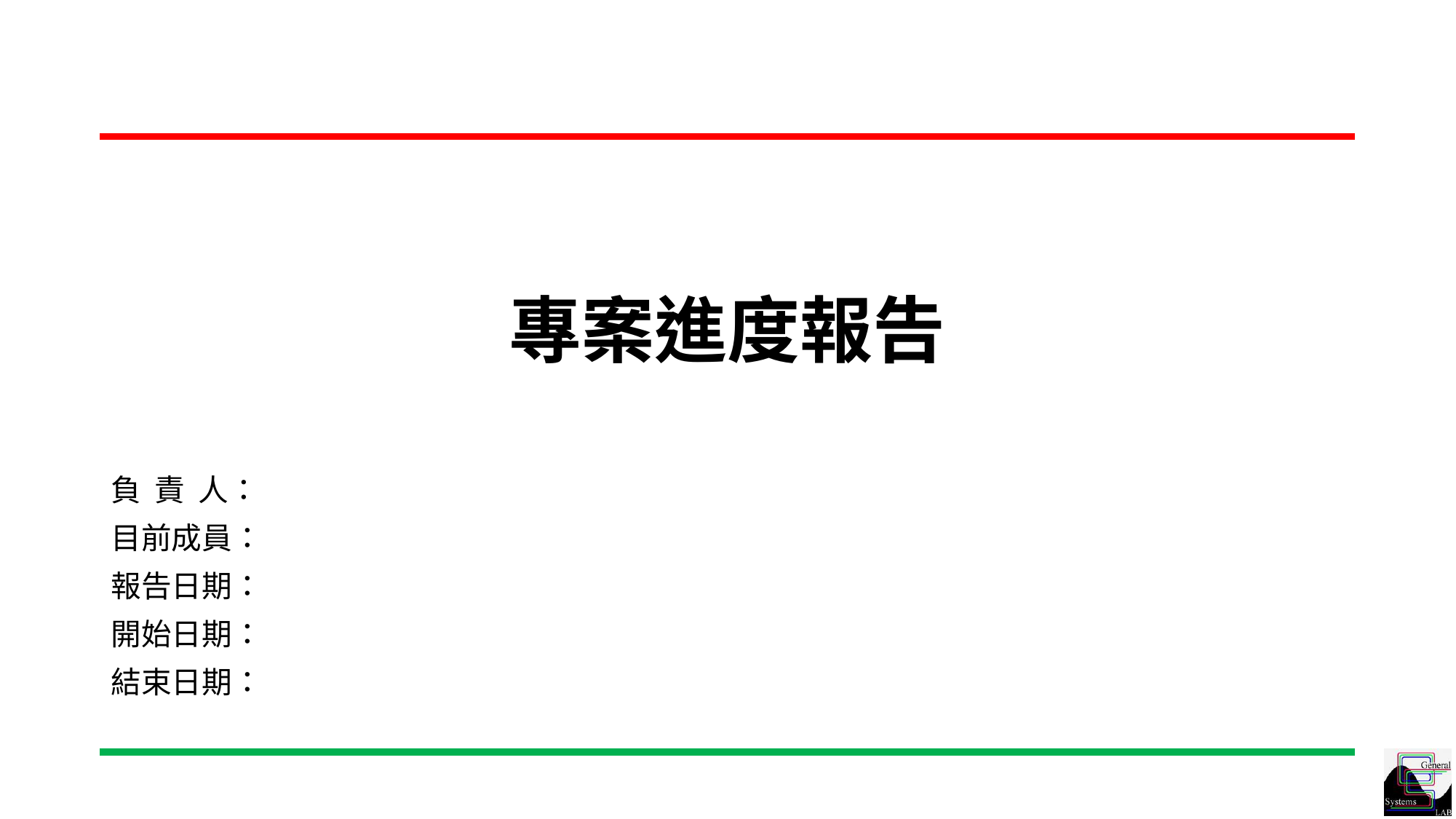

# 專案進度報告
負  責  人：
目前成員：
報告日期：
開始日期：
結束日期：